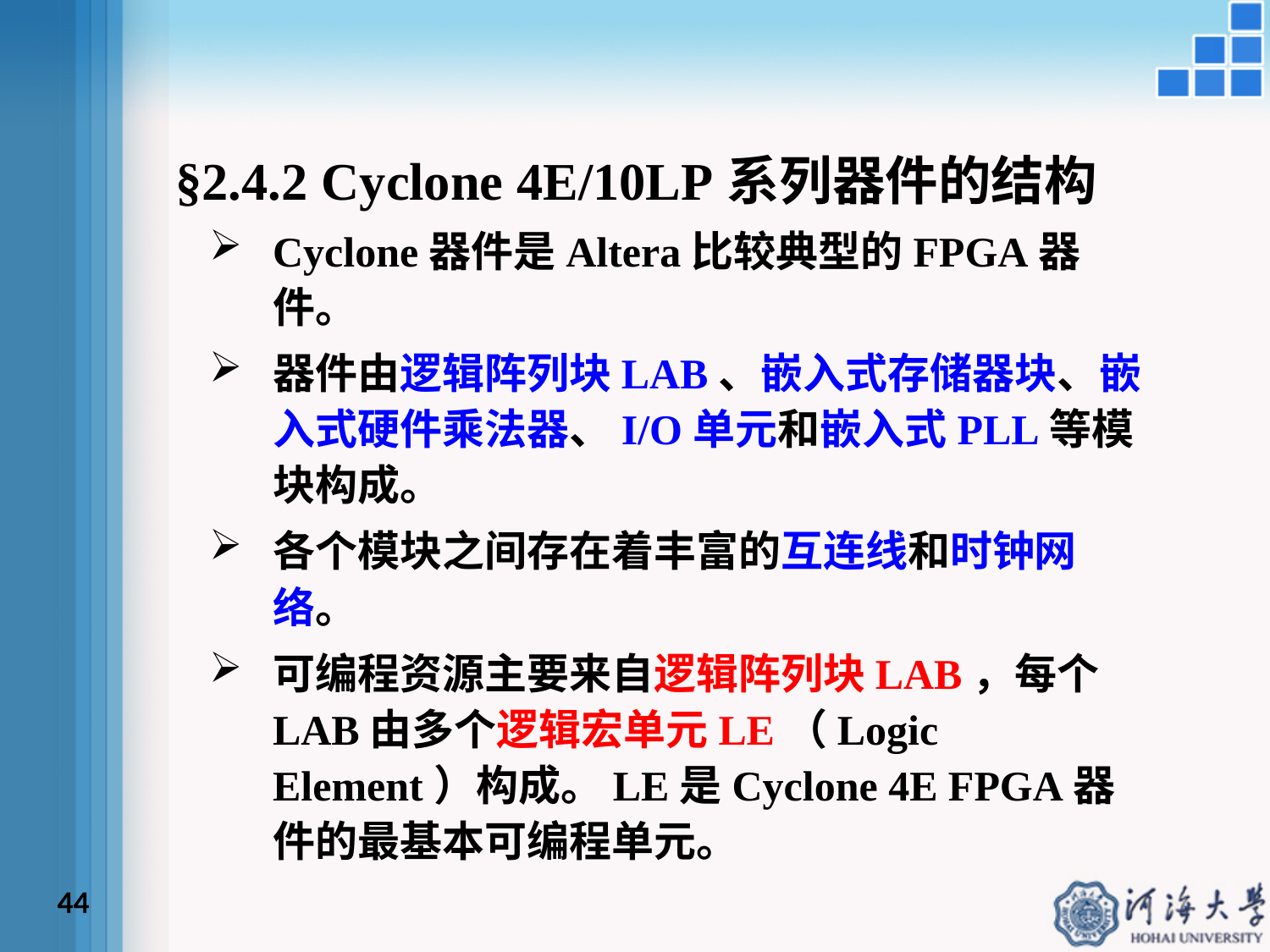

§2.4.2 Cyclone 4E/10LP系列器件的结构
Cyclone器件是Altera比较典型的FPGA器件。
器件由逻辑阵列块LAB、嵌入式存储器块、嵌入式硬件乘法器、I/O单元和嵌入式PLL等模块构成。
各个模块之间存在着丰富的互连线和时钟网络。
可编程资源主要来自逻辑阵列块LAB，每个LAB由多个逻辑宏单元LE（Logic Element）构成。LE是Cyclone 4E FPGA器件的最基本可编程单元。
44